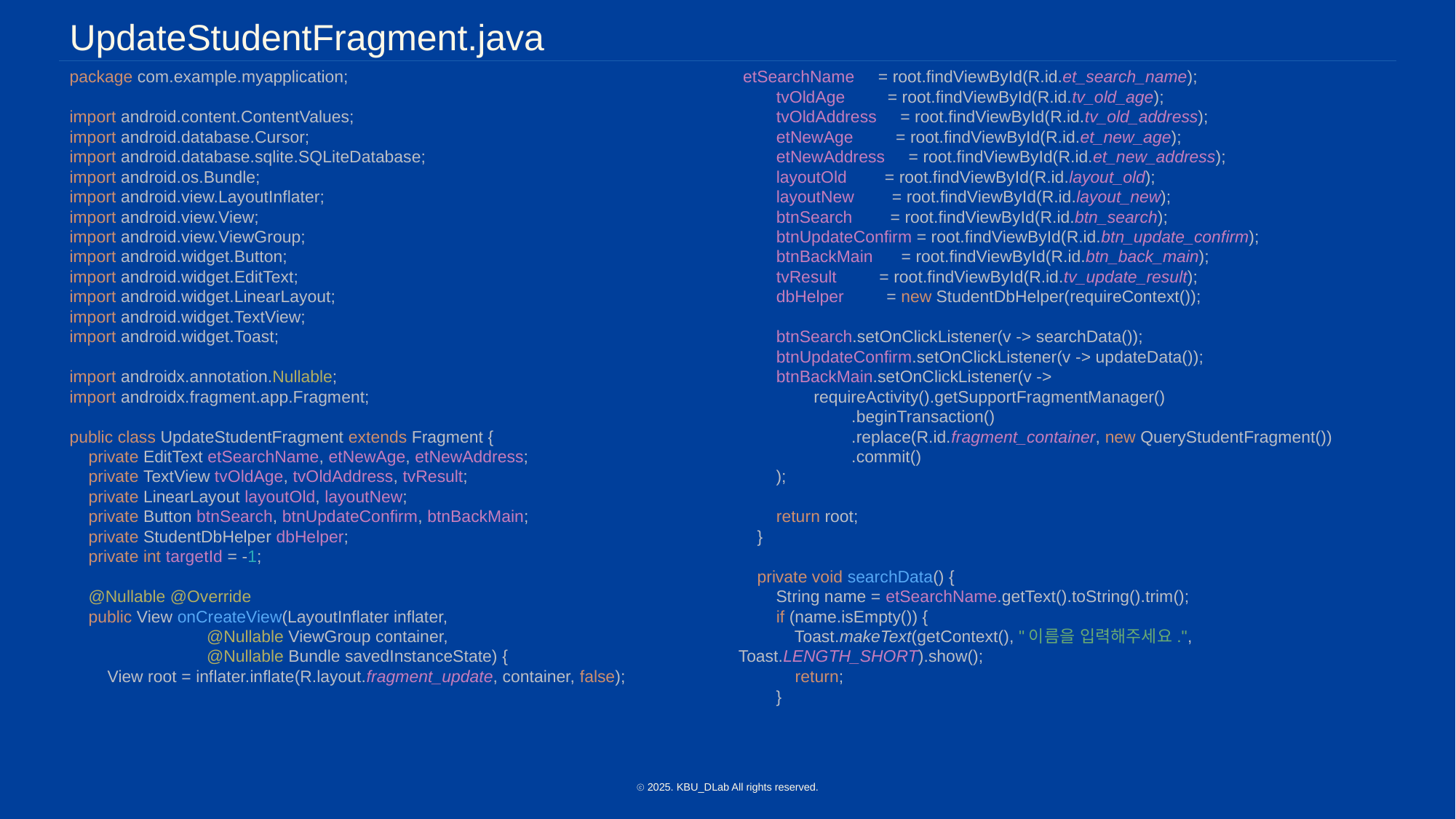

UpdateStudentFragment.java
package com.example.myapplication;
import android.content.ContentValues;
import android.database.Cursor;
import android.database.sqlite.SQLiteDatabase;
import android.os.Bundle;
import android.view.LayoutInflater;
import android.view.View;
import android.view.ViewGroup;
import android.widget.Button;
import android.widget.EditText;
import android.widget.LinearLayout;
import android.widget.TextView;
import android.widget.Toast;
import androidx.annotation.Nullable;
import androidx.fragment.app.Fragment;
public class UpdateStudentFragment extends Fragment {
    private EditText etSearchName, etNewAge, etNewAddress;
    private TextView tvOldAge, tvOldAddress, tvResult;
    private LinearLayout layoutOld, layoutNew;
    private Button btnSearch, btnUpdateConfirm, btnBackMain;
    private StudentDbHelper dbHelper;
    private int targetId = -1;
    @Nullable @Override
    public View onCreateView(LayoutInflater inflater,
                             @Nullable ViewGroup container,
                             @Nullable Bundle savedInstanceState) {
        View root = inflater.inflate(R.layout.fragment_update, container, false);
 etSearchName     = root.findViewById(R.id.et_search_name);
        tvOldAge         = root.findViewById(R.id.tv_old_age);
        tvOldAddress     = root.findViewById(R.id.tv_old_address);
        etNewAge         = root.findViewById(R.id.et_new_age);
        etNewAddress     = root.findViewById(R.id.et_new_address);
        layoutOld        = root.findViewById(R.id.layout_old);
        layoutNew        = root.findViewById(R.id.layout_new);
        btnSearch        = root.findViewById(R.id.btn_search);
        btnUpdateConfirm = root.findViewById(R.id.btn_update_confirm);
        btnBackMain      = root.findViewById(R.id.btn_back_main);
        tvResult         = root.findViewById(R.id.tv_update_result);
        dbHelper         = new StudentDbHelper(requireContext());
        btnSearch.setOnClickListener(v -> searchData());
        btnUpdateConfirm.setOnClickListener(v -> updateData());
        btnBackMain.setOnClickListener(v ->
                requireActivity().getSupportFragmentManager()
                        .beginTransaction()
                        .replace(R.id.fragment_container, new QueryStudentFragment())
                        .commit()
        );
        return root;
    }
    private void searchData() {
        String name = etSearchName.getText().toString().trim();
        if (name.isEmpty()) {
            Toast.makeText(getContext(), "이름을 입력해주세요.", Toast.LENGTH_SHORT).show();
            return;
        }